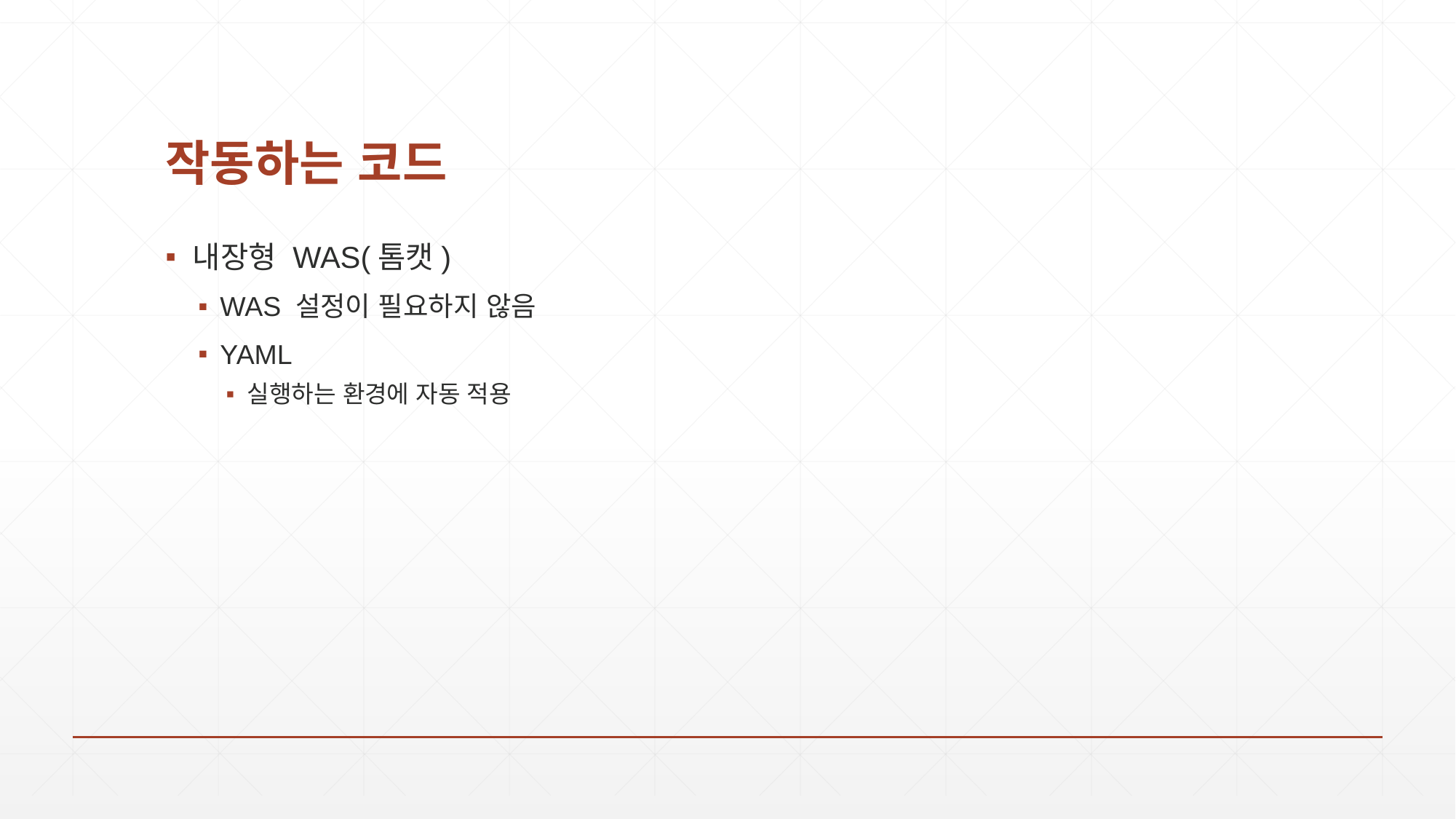

# 작동하는 코드
내장형 WAS(톰캣)
WAS 설정이 필요하지 않음
YAML
실행하는 환경에 자동 적용